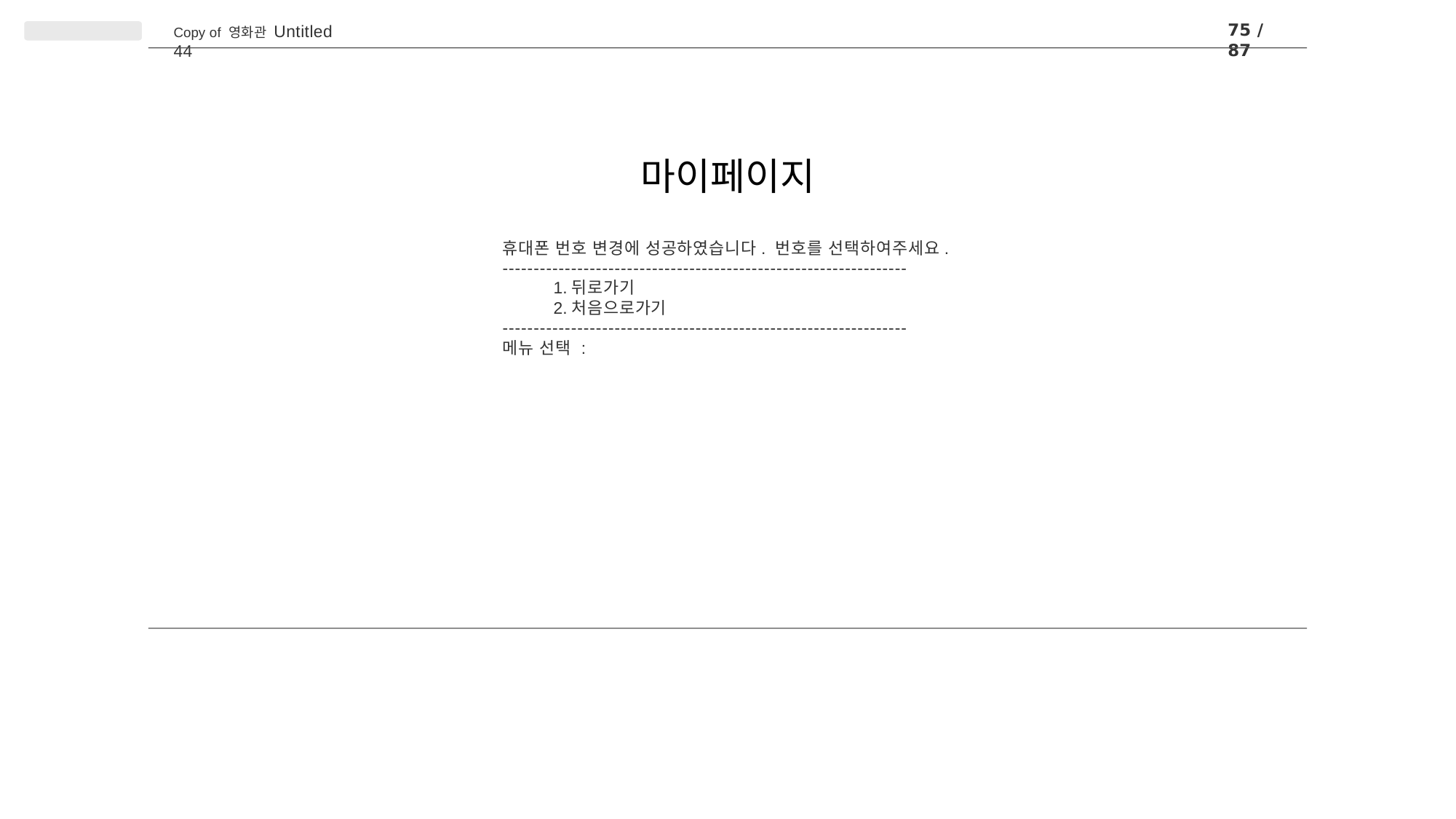

75 / 87
Copy of 영화관 Untitled 44

# 마이페이지
휴대폰 번호 변경에 성공하였습니다. 번호를 선택하여주세요.
-----------------------------------------------------------------
뒤로가기
처음으로가기
-----------------------------------------------------------------
메뉴 선택 :